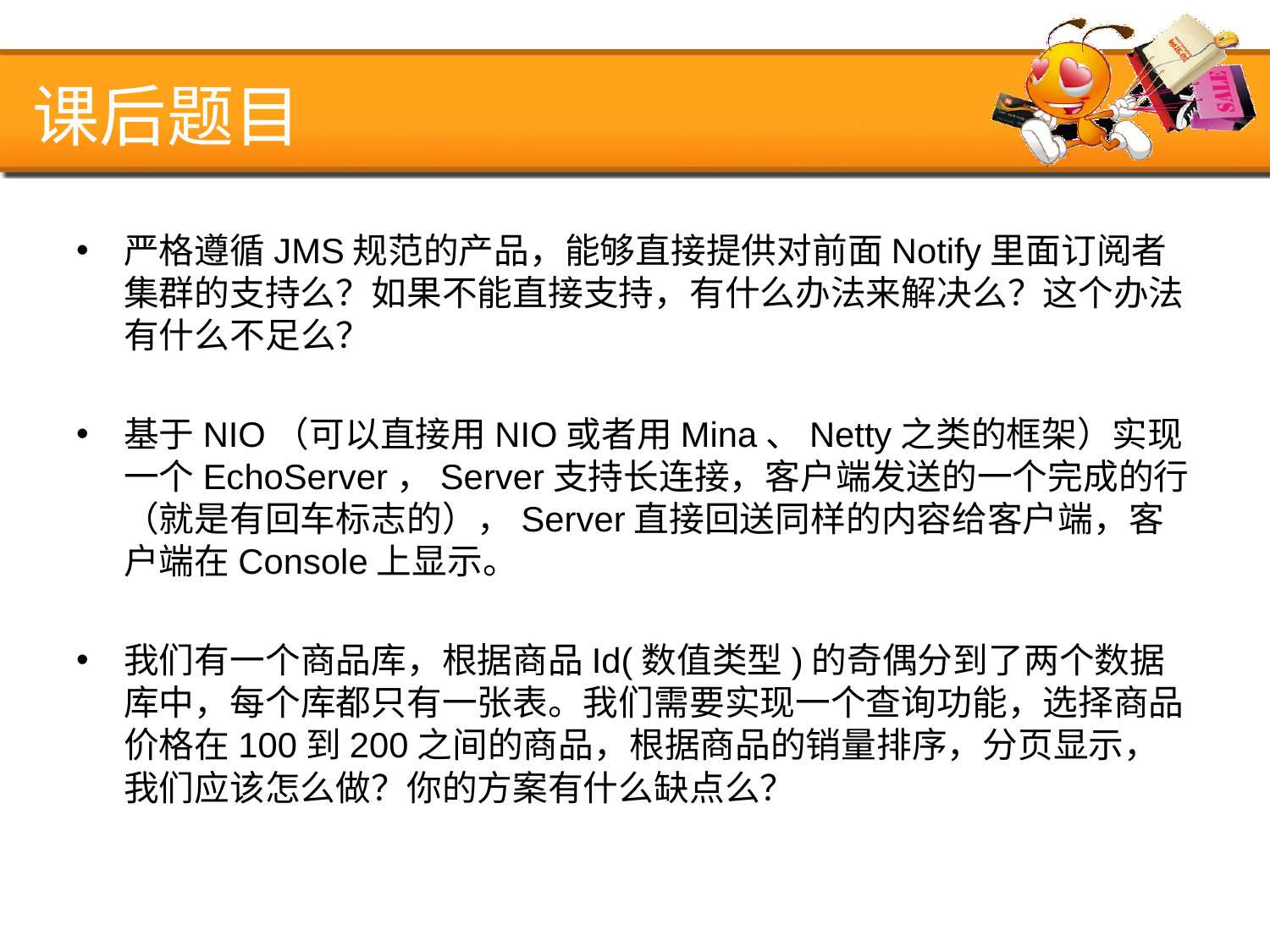

# 课后题目
严格遵循JMS规范的产品，能够直接提供对前面Notify里面订阅者集群的支持么？如果不能直接支持，有什么办法来解决么？这个办法有什么不足么？

基于NIO（可以直接用NIO或者用Mina、Netty之类的框架）实现一个EchoServer，Server支持长连接，客户端发送的一个完成的行（就是有回车标志的），Server直接回送同样的内容给客户端，客户端在Console上显示。

我们有一个商品库，根据商品Id(数值类型)的奇偶分到了两个数据库中，每个库都只有一张表。我们需要实现一个查询功能，选择商品价格在100到200之间的商品，根据商品的销量排序，分页显示，我们应该怎么做？你的方案有什么缺点么？